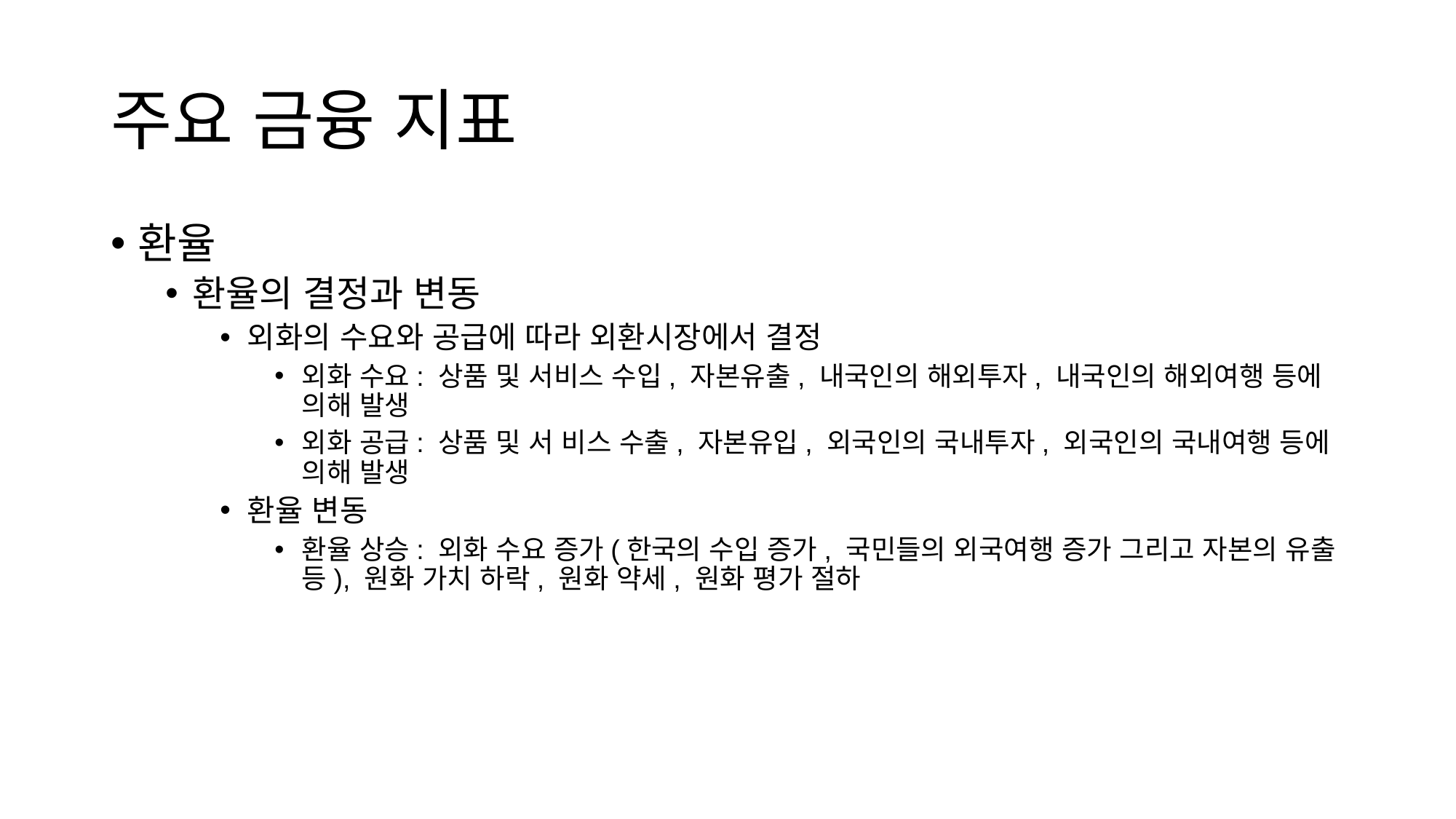

# 주요 금융 지표
환율
환율의 결정과 변동
외화의 수요와 공급에 따라 외환시장에서 결정
외화 수요: 상품 및 서비스 수입, 자본유출, 내국인의 해외투자, 내국인의 해외여행 등에 의해 발생
외화 공급: 상품 및 서 비스 수출, 자본유입, 외국인의 국내투자, 외국인의 국내여행 등에 의해 발생
환율 변동
환율 상승: 외화 수요 증가(한국의 수입 증가, 국민들의 외국여행 증가 그리고 자본의 유출 등), 원화 가치 하락, 원화 약세, 원화 평가 절하